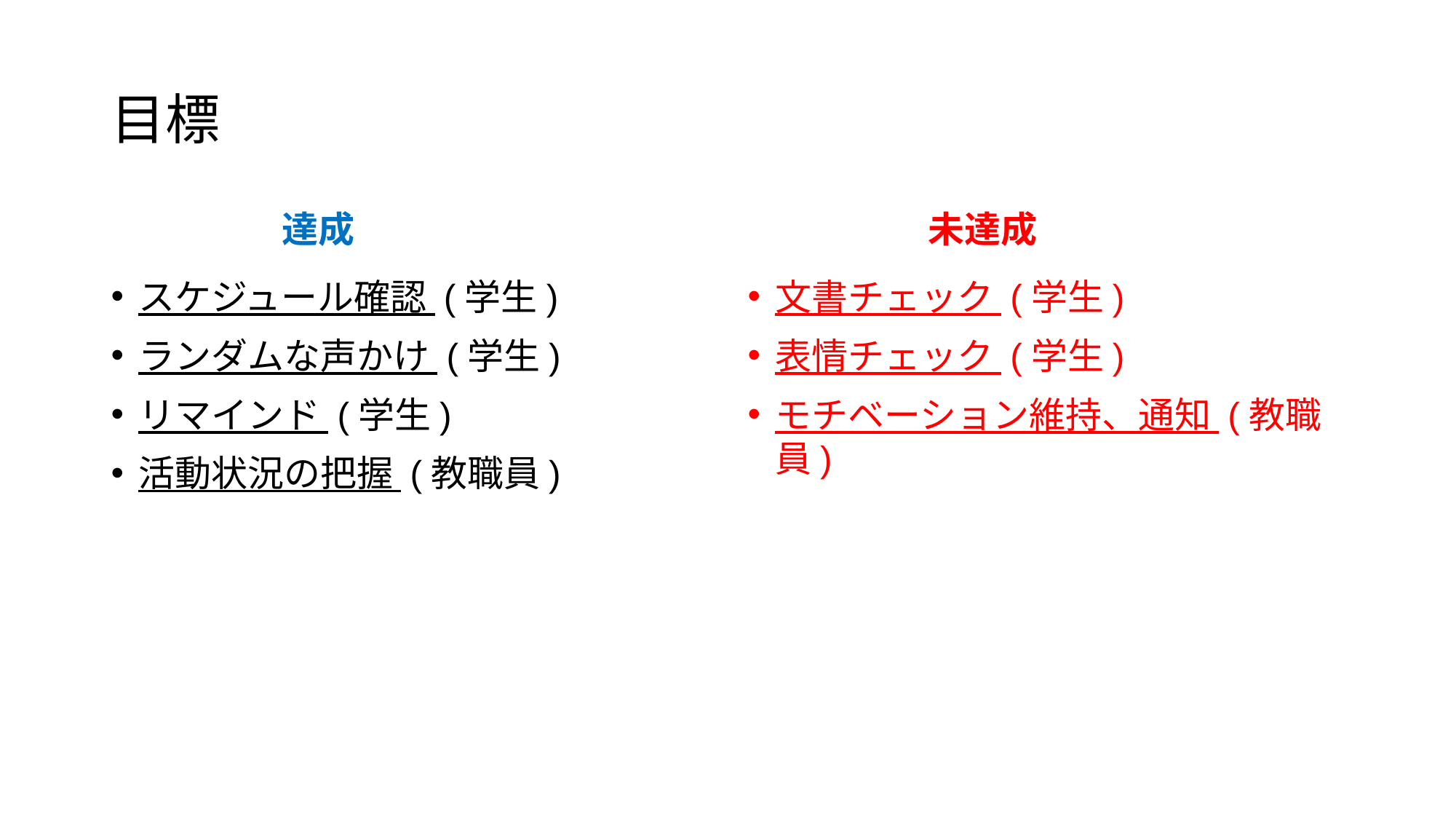

# 目標
達成
未達成
スケジュール確認 (学生)
ランダムな声かけ (学生)
リマインド (学生)
活動状況の把握 (教職員)
文書チェック (学生)
表情チェック (学生)
モチベーション維持、通知 (教職員)